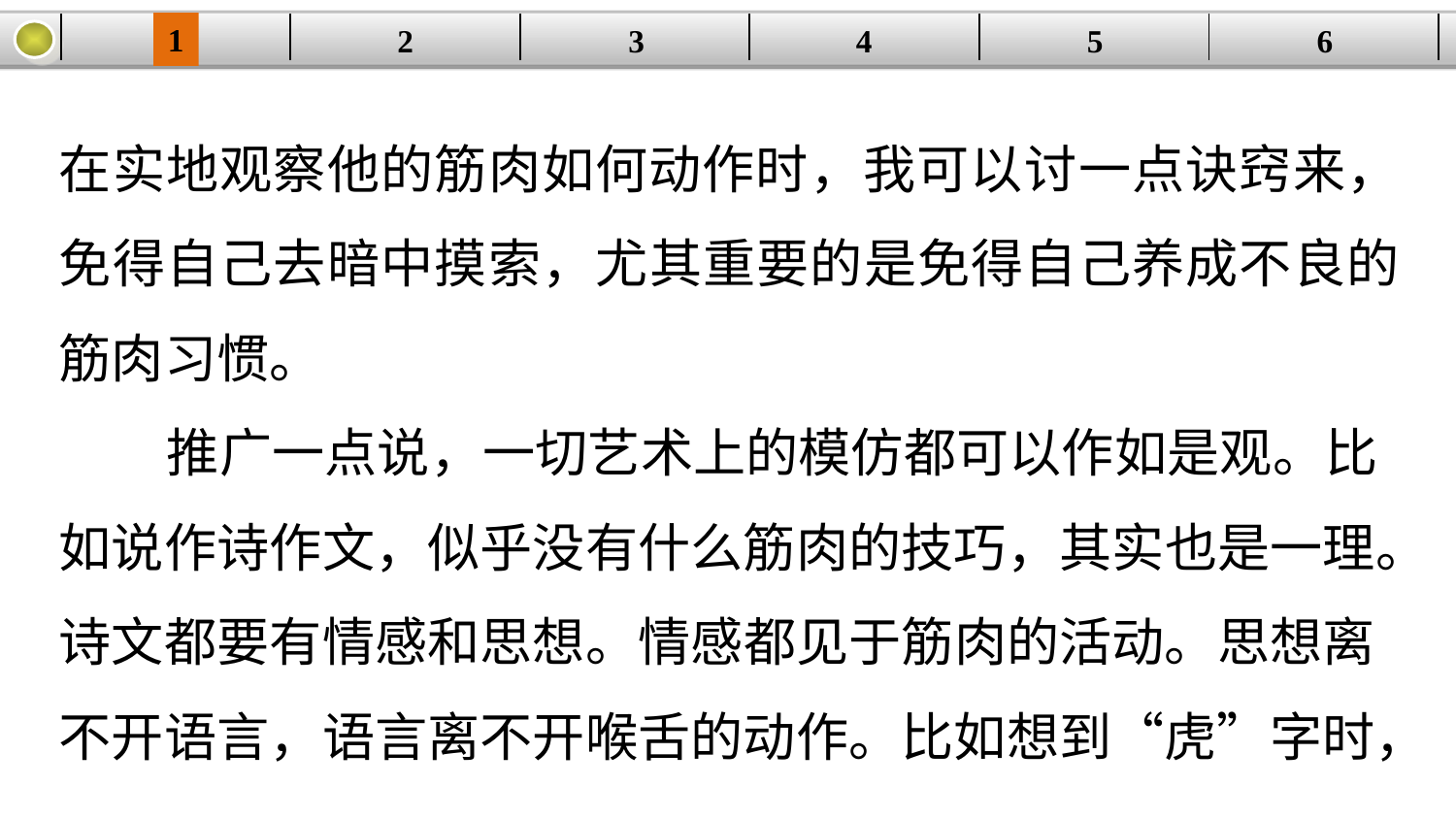

1
3
4
5
6
2
|  |  |  |  |  |  |
| --- | --- | --- | --- | --- | --- |

在实地观察他的筋肉如何动作时，我可以讨一点诀窍来，免得自己去暗中摸索，尤其重要的是免得自己养成不良的筋肉习惯。
        推广一点说，一切艺术上的模仿都可以作如是观。比如说作诗作文，似乎没有什么筋肉的技巧，其实也是一理。诗文都要有情感和思想。情感都见于筋肉的活动。思想离不开语言，语言离不开喉舌的动作。比如想到“虎”字时，